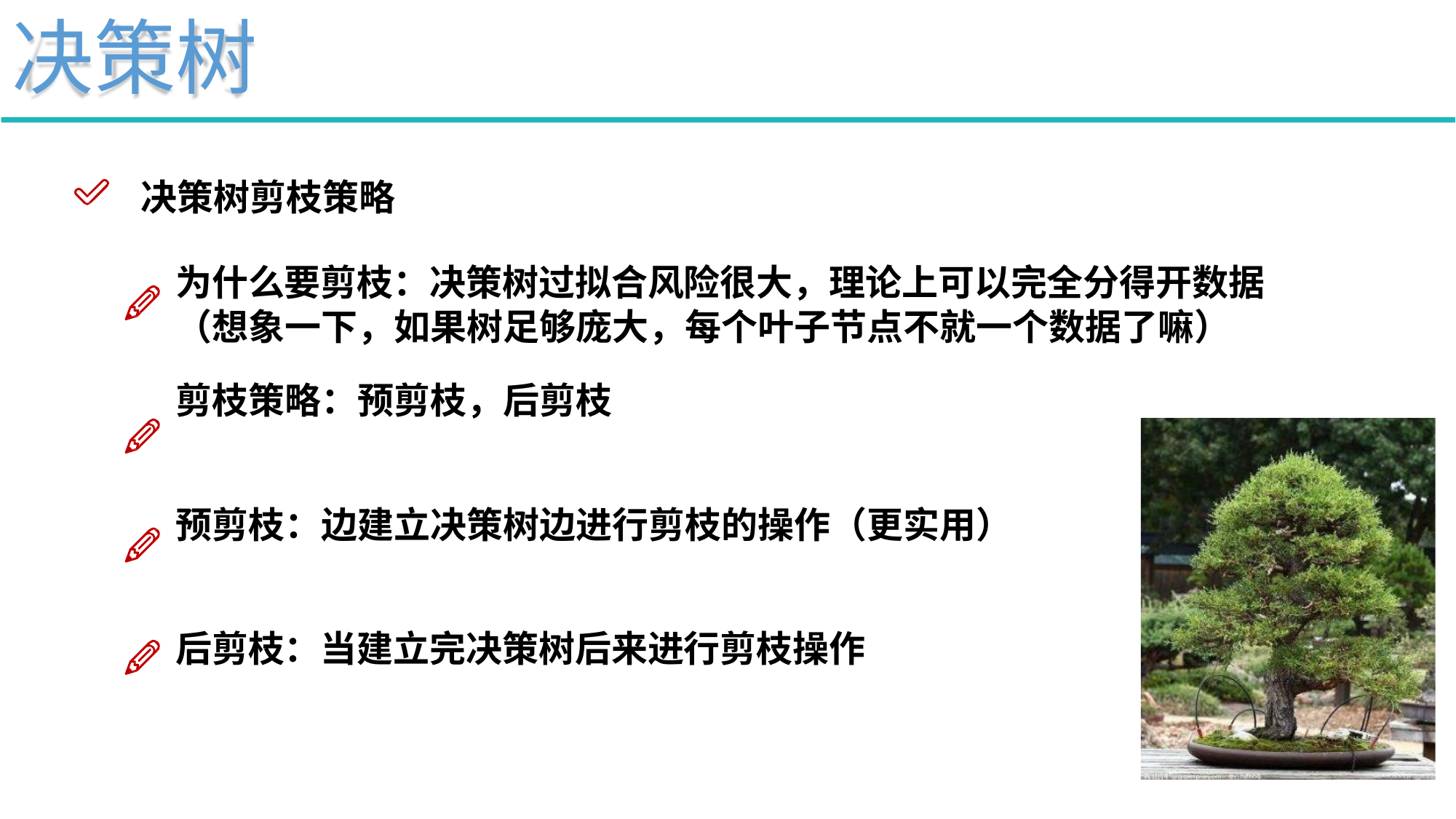

# 决策树
决策树剪枝策略

为什么要剪枝：决策树过拟合风险很大，理论上可以完全分得开数据
（想象一下，如果树足够庞大，每个叶子节点不就一个数据了嘛）

剪枝策略：预剪枝，后剪枝
预剪枝：边建立决策树边进行剪枝的操作（更实用）
后剪枝：当建立完决策树后来进行剪枝操作